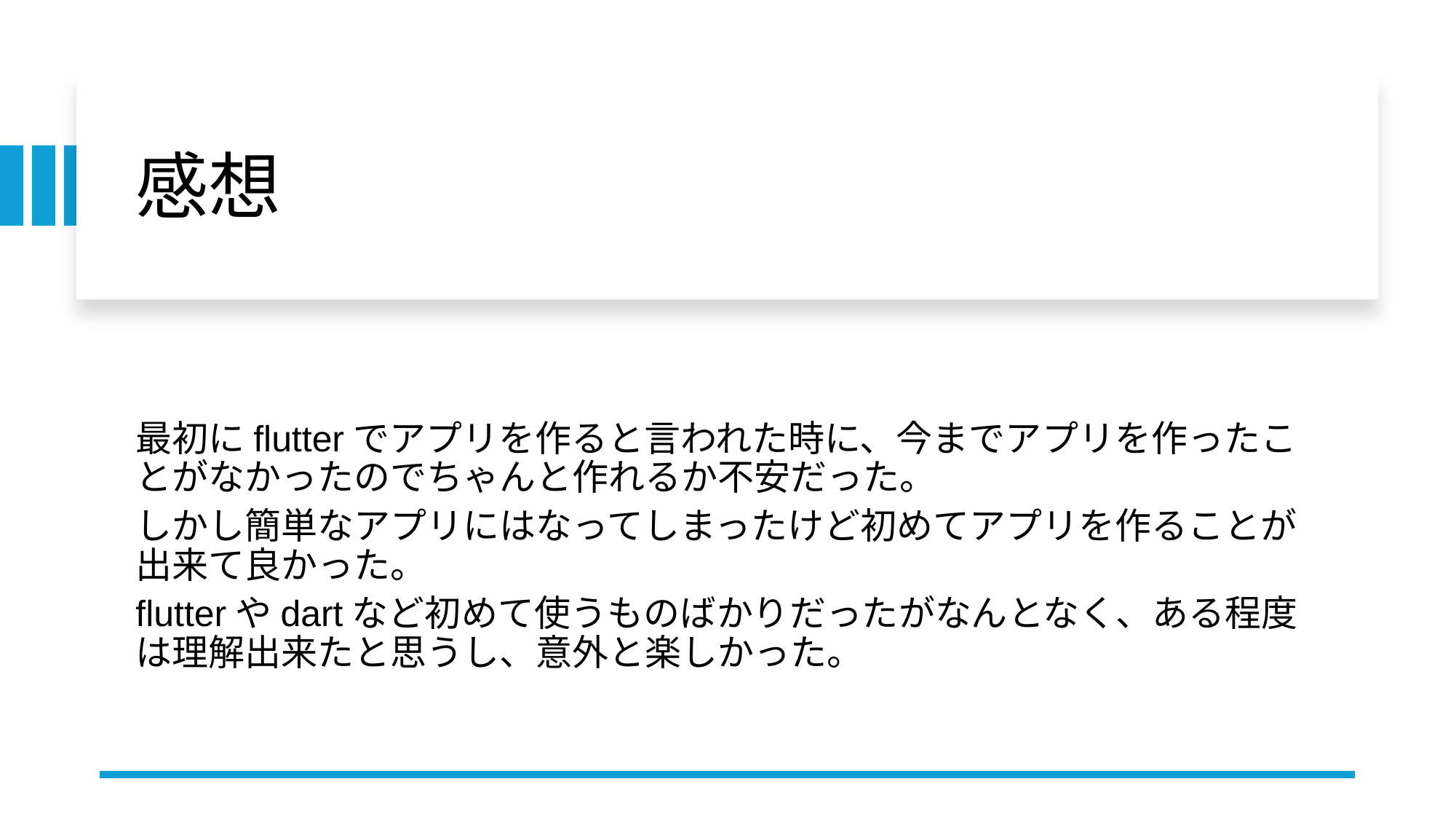

感想

最初にflutterでアプリを作ると言われた時に、今までアプリを作ったことがなかったのでちゃんと作れるか不安だった。
しかし簡単なアプリにはなってしまったけど初めてアプリを作ることが出来て良かった。
flutterやdartなど初めて使うものばかりだったがなんとなく、ある程度は理解出来たと思うし、意外と楽しかった。